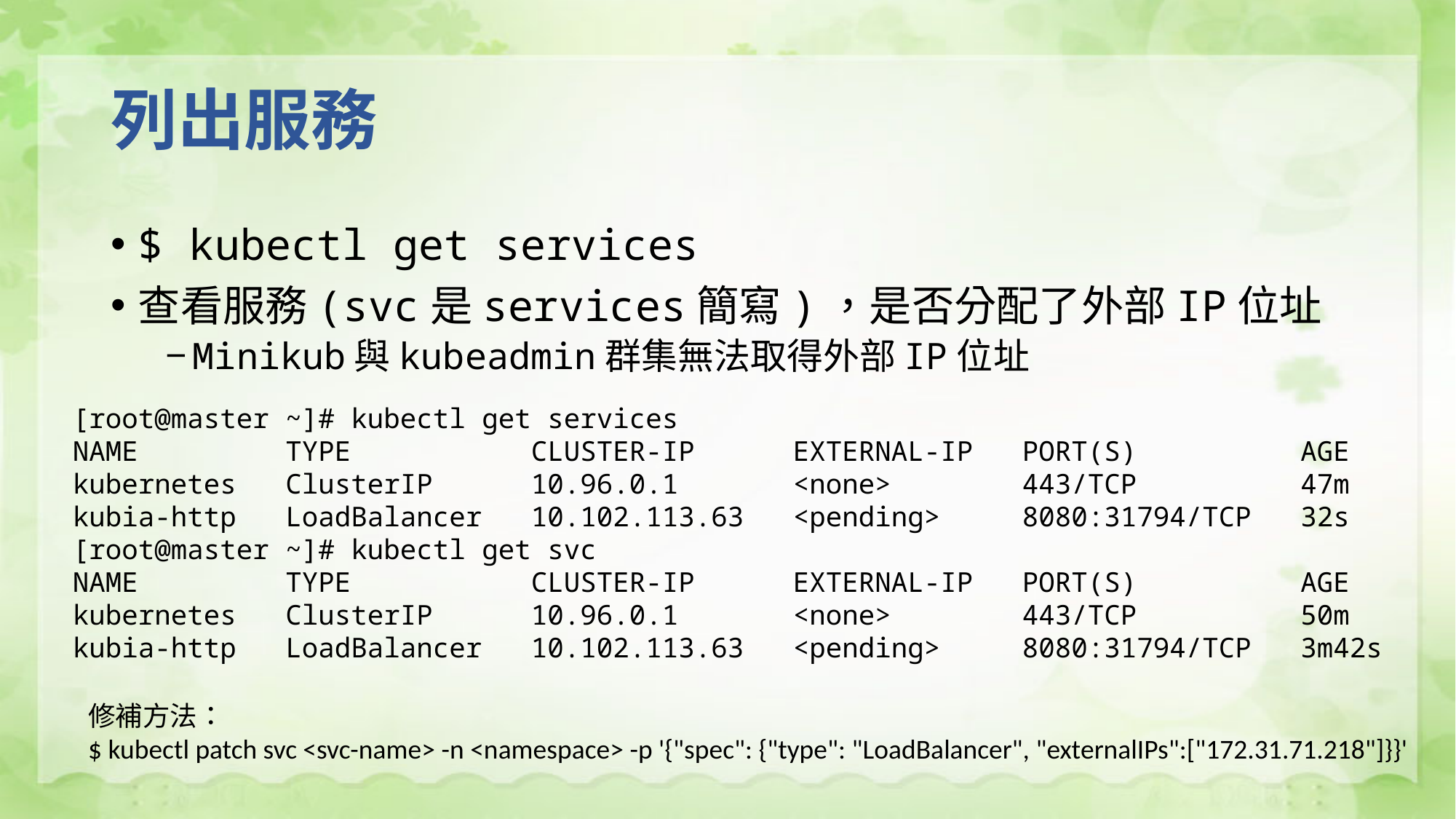

# 列出服務
$ kubectl get services
查看服務(svc是services簡寫)，是否分配了外部IP位址
Minikub與kubeadmin群集無法取得外部IP位址

[root@master ~]# kubectl get services
NAME         TYPE           CLUSTER-IP      EXTERNAL-IP   PORT(S)          AGE
kubernetes   ClusterIP      10.96.0.1       <none>        443/TCP          47m
kubia-http   LoadBalancer   10.102.113.63   <pending>     8080:31794/TCP   32s
[root@master ~]# kubectl get svc
NAME         TYPE           CLUSTER-IP      EXTERNAL-IP   PORT(S)          AGE
kubernetes   ClusterIP      10.96.0.1       <none>        443/TCP          50m
kubia-http   LoadBalancer   10.102.113.63   <pending>     8080:31794/TCP   3m42s
修補方法：
$ kubectl patch svc <svc-name> -n <namespace> -p '{"spec": {"type": "LoadBalancer", "externalIPs":["172.31.71.218"]}}'